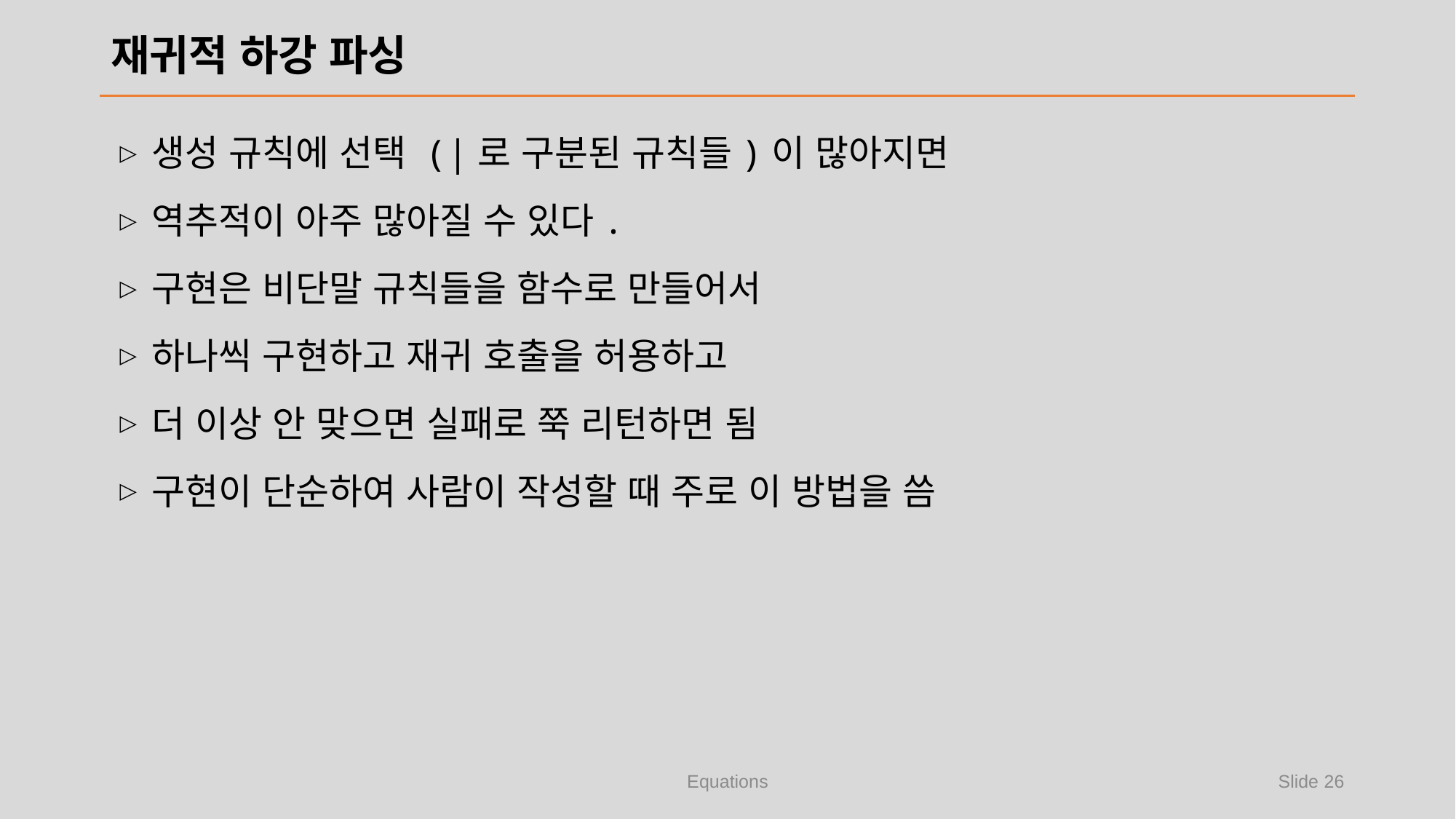

# 재귀적 하강 파싱
생성 규칙에 선택 (|로 구분된 규칙들)이 많아지면
역추적이 아주 많아질 수 있다.
구현은 비단말 규칙들을 함수로 만들어서
하나씩 구현하고 재귀 호출을 허용하고
더 이상 안 맞으면 실패로 쭉 리턴하면 됨
구현이 단순하여 사람이 작성할 때 주로 이 방법을 씀
Equations
Slide 26